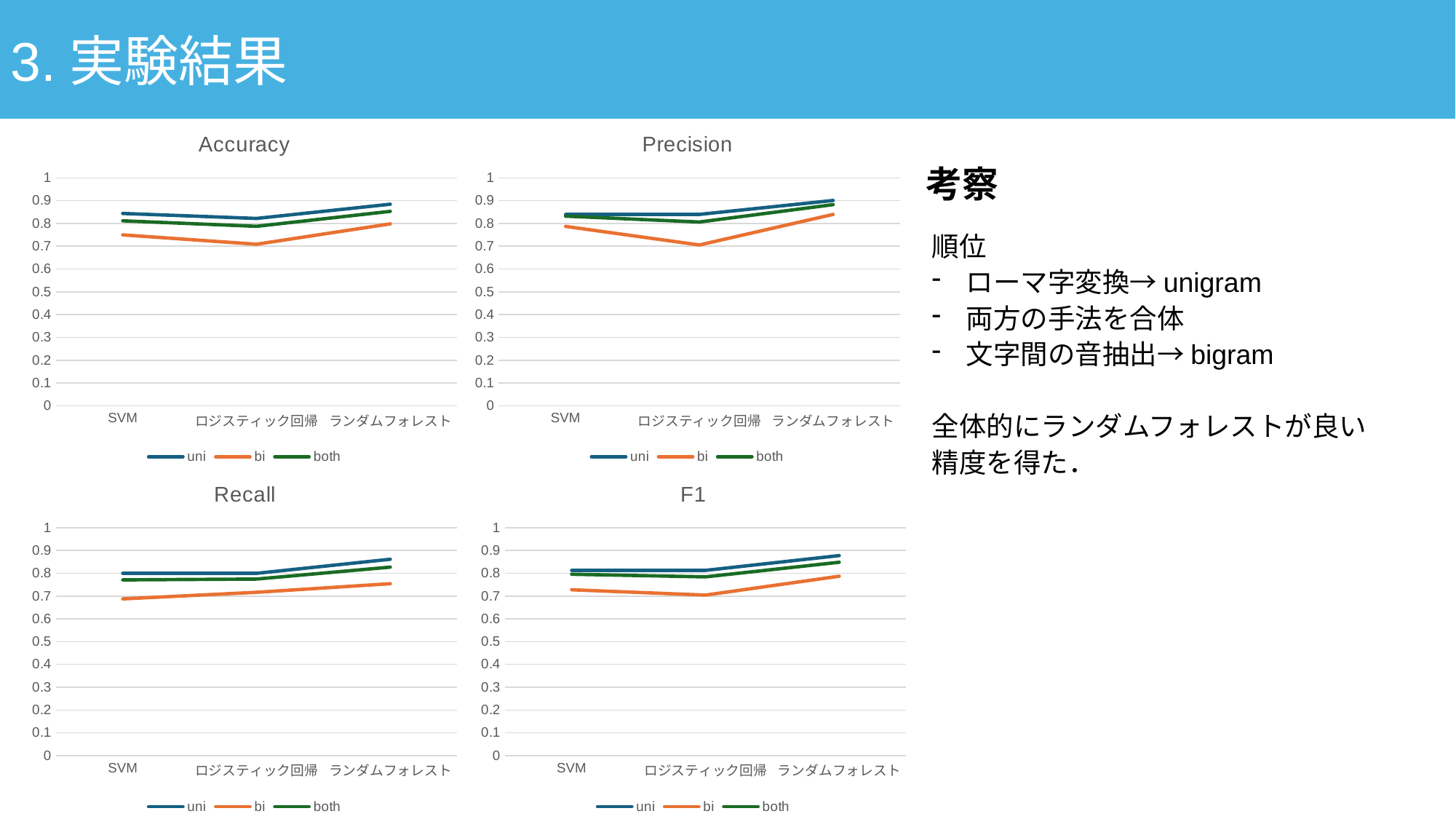

3.実験結果

### Chart: Precision

| Category | uni | bi | both |
|---|---|---|---|
| SVM | 0.83966 | 0.78705 | 0.83181 |
| ロジスティック回帰 | 0.83966 | 0.70561 | 0.80628 |
| ランダムフォレスト | 0.90078 | 0.83959 | 0.88239 |

### Chart: Accuracy

| Category | uni | bi | both |
|---|---|---|---|
| SVM | 0.84375 | 0.74988 | 0.81149 |
| ロジスティック回帰 | 0.82187 | 0.70873 | 0.78747 |
| ランダムフォレスト | 0.88437 | 0.79816 | 0.85299 |
考察
順位
ローマ字変換→unigram
両方の手法を合体
文字間の音抽出→bigram

全体的にランダムフォレストが良い精度を得た．

### Chart: F1

| Category | uni | bi | both |
|---|---|---|---|
| SVM | 0.81293 | 0.72779 | 0.79582 |
| ロジスティック回帰 | 0.81293 | 0.70432 | 0.78444 |
| ランダムフォレスト | 0.87773 | 0.78715 | 0.84839 |

### Chart: Recall

| Category | uni | bi | both |
|---|---|---|---|
| SVM | 0.79986 | 0.68782 | 0.77126 |
| ロジスティック回帰 | 0.79986 | 0.71676 | 0.7748 |
| ランダムフォレスト | 0.86171 | 0.75444 | 0.82715 |